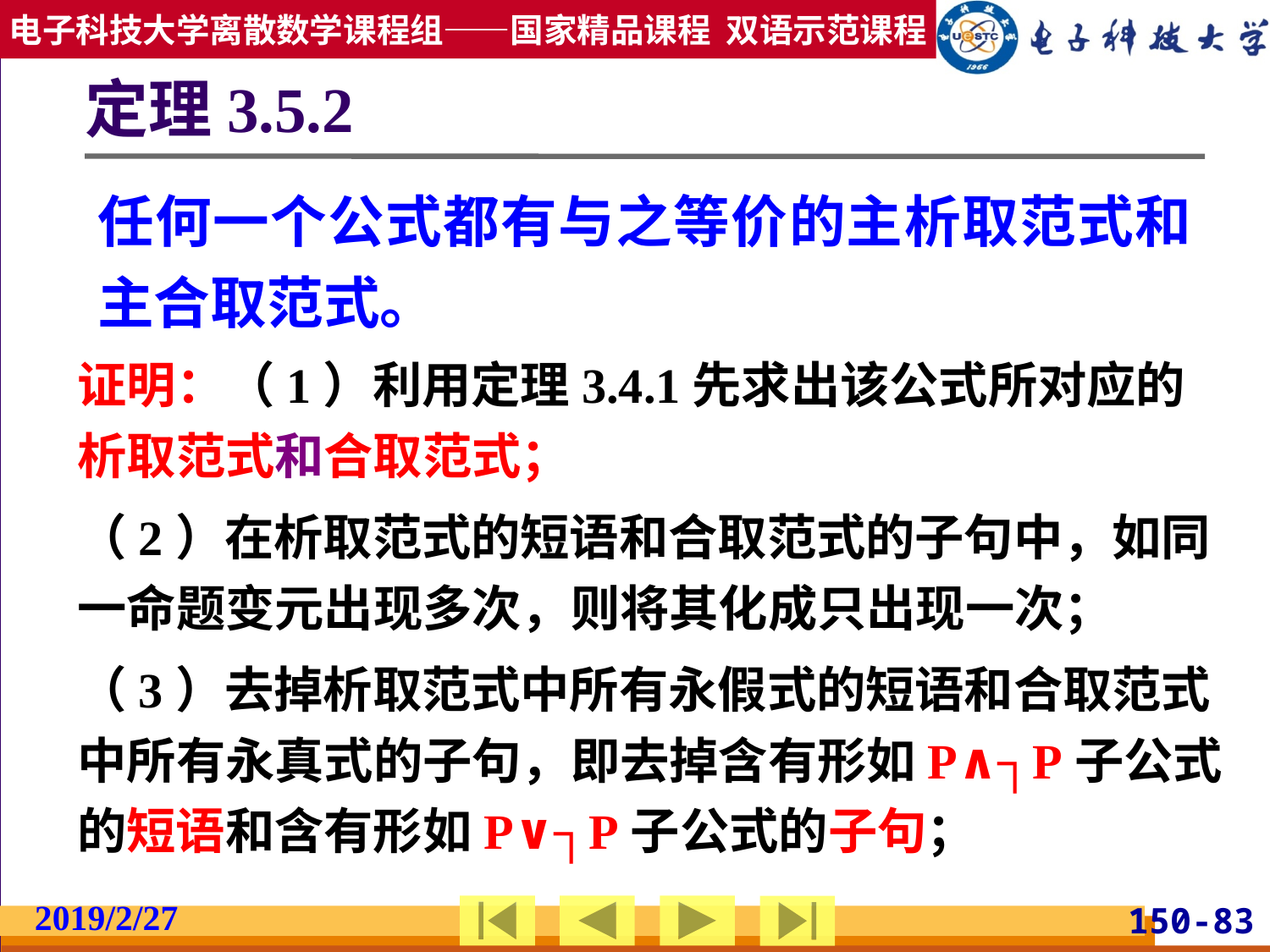

# 定理3.5.2
任何一个公式都有与之等价的主析取范式和主合取范式。
证明：（1）利用定理3.4.1先求出该公式所对应的析取范式和合取范式；
（2）在析取范式的短语和合取范式的子句中，如同一命题变元出现多次，则将其化成只出现一次；
（3）去掉析取范式中所有永假式的短语和合取范式中所有永真式的子句，即去掉含有形如P∧┐P子公式的短语和含有形如P∨┐P子公式的子句；
2019/2/27